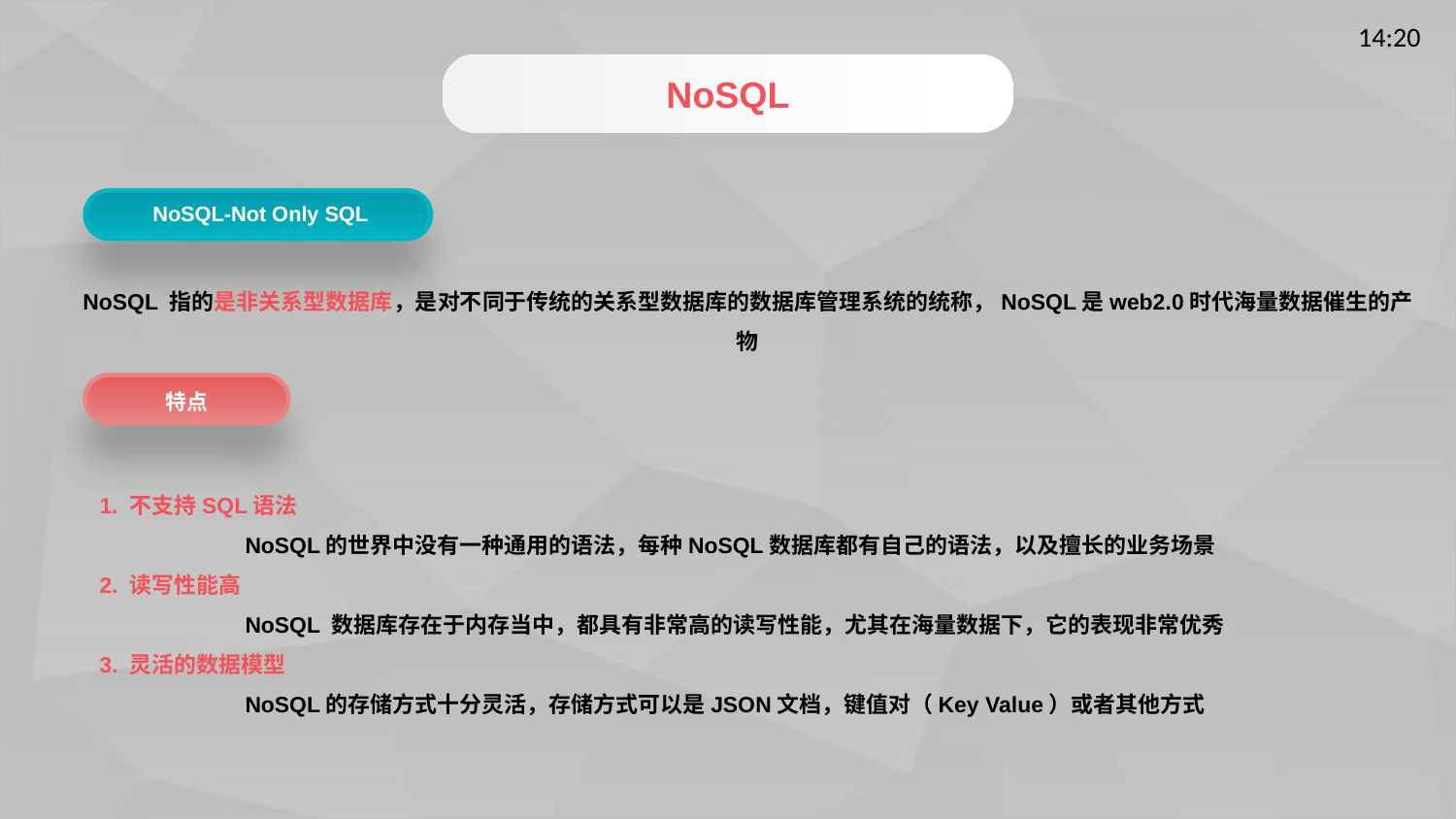

NoSQL

NoSQL-Not Only SQL
NoSQL 指的是非关系型数据库，是对不同于传统的关系型数据库的数据库管理系统的统称，NoSQL是web2.0时代海量数据催生的产物

特点
1. 不支持SQL语法
	NoSQL的世界中没有一种通用的语法，每种NoSQL数据库都有自己的语法，以及擅长的业务场景
2. 读写性能高
	NoSQL 数据库存在于内存当中，都具有非常高的读写性能，尤其在海量数据下，它的表现非常优秀
3. 灵活的数据模型
	NoSQL的存储方式十分灵活，存储方式可以是JSON文档，键值对（Key Value）或者其他方式